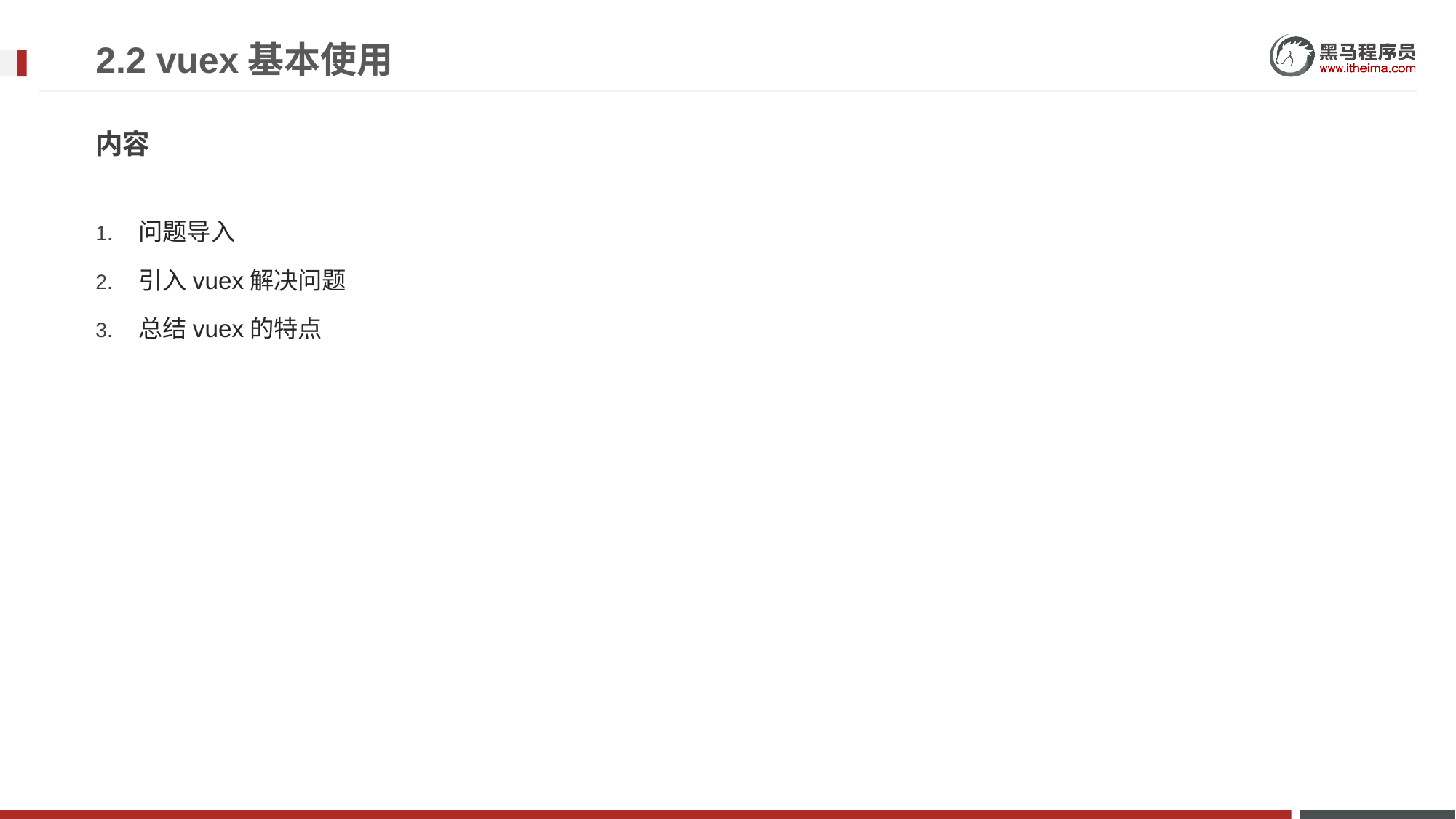

# 2.2 vuex基本使用
内容
问题导入
引入vuex解决问题
总结vuex的特点